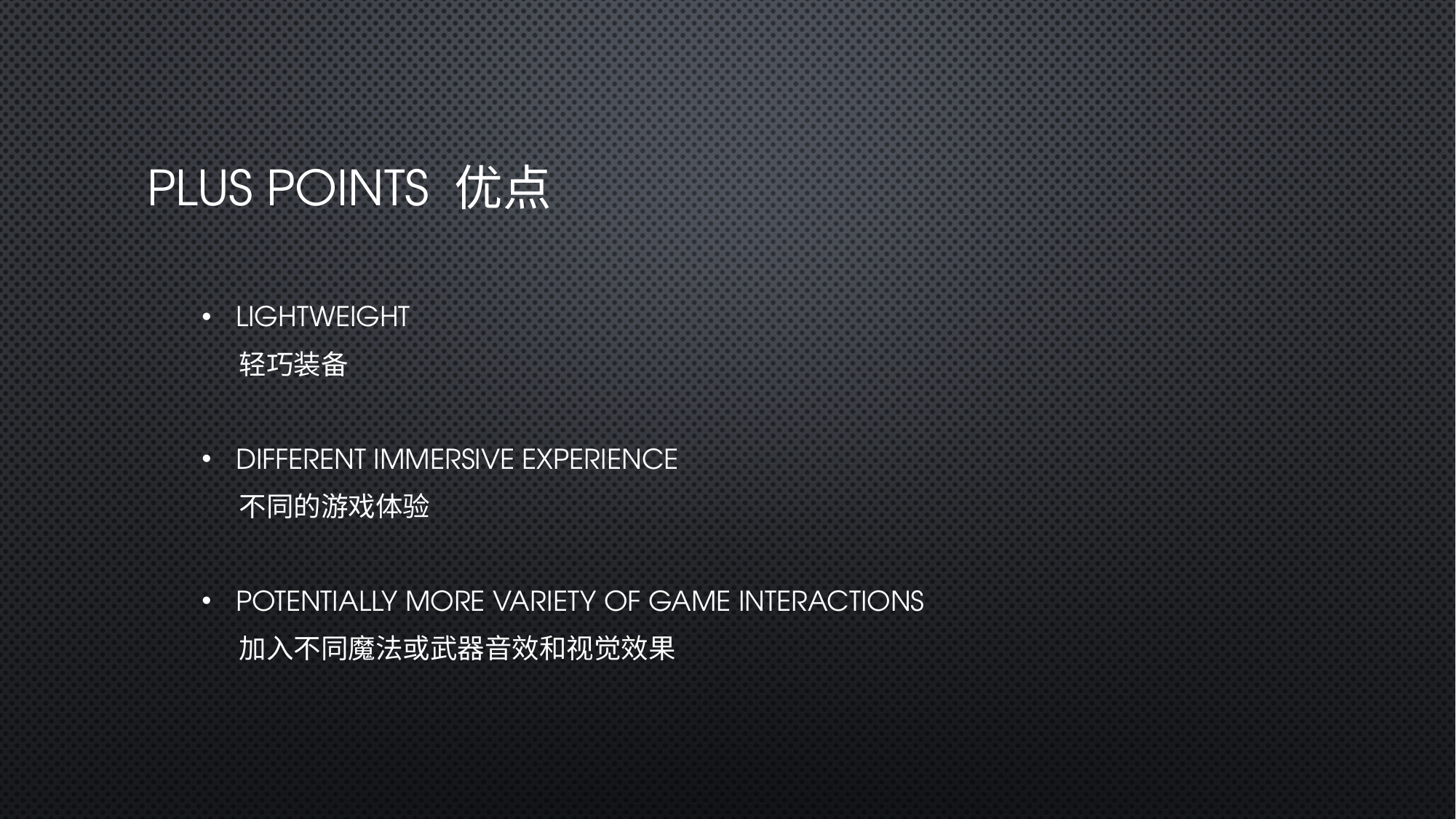

# Plus points 优点
Lightweight
     轻巧装备

different immersive experience
     不同的游戏体验

potentially more variety of game interactions
     加入不同魔法或武器音效和视觉效果